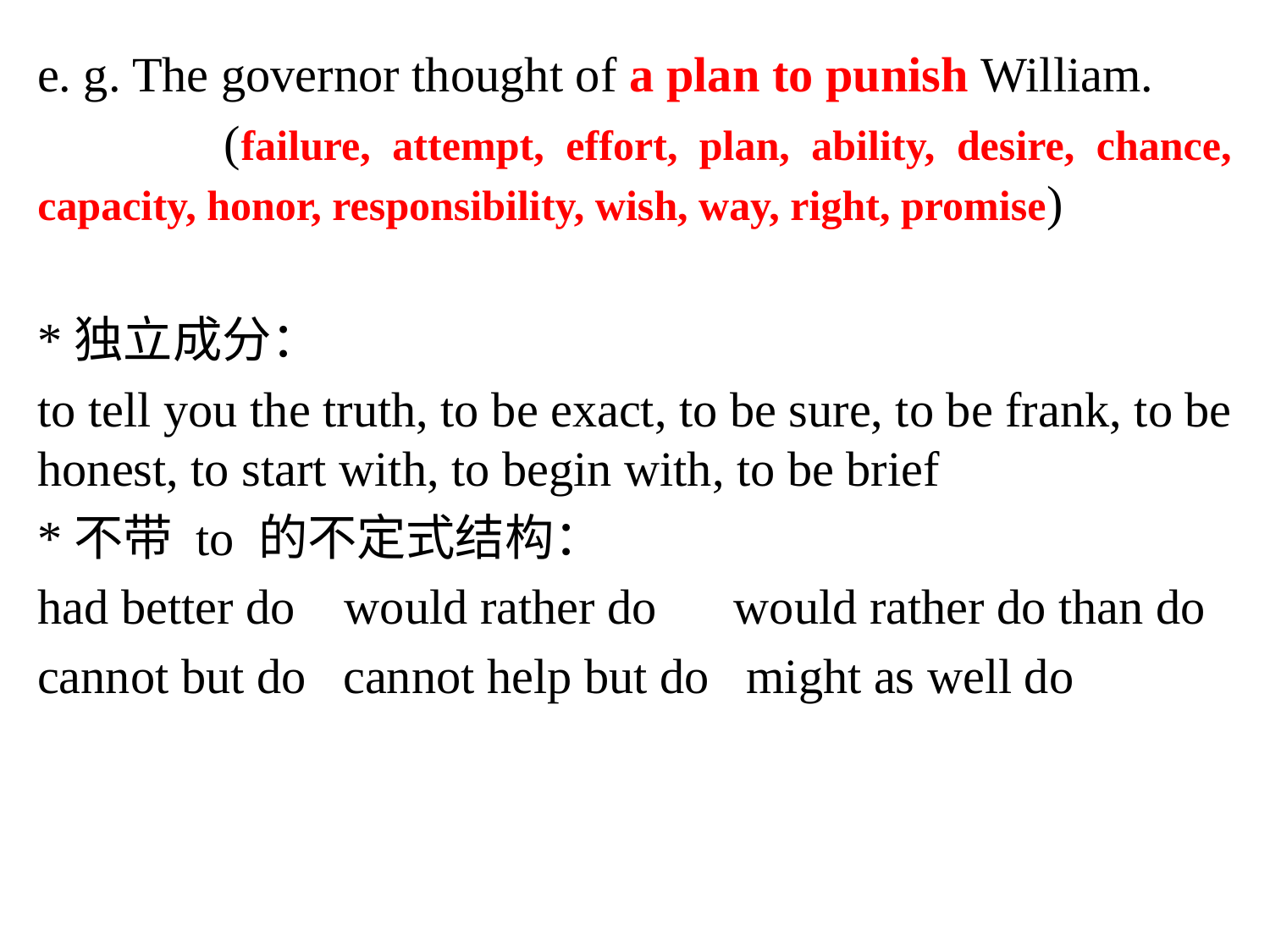

e. g. The governor thought of a plan to punish William.
        (failure, attempt, effort, plan, ability, desire, chance, capacity, honor, responsibility, wish, way, right, promise)

*独立成分：
to tell you the truth, to be exact, to be sure, to be frank, to be honest, to start with, to begin with, to be brief
*不带 to 的不定式结构：
had better do    would rather do	     would rather do than do
cannot but do   cannot help but do   might as well do